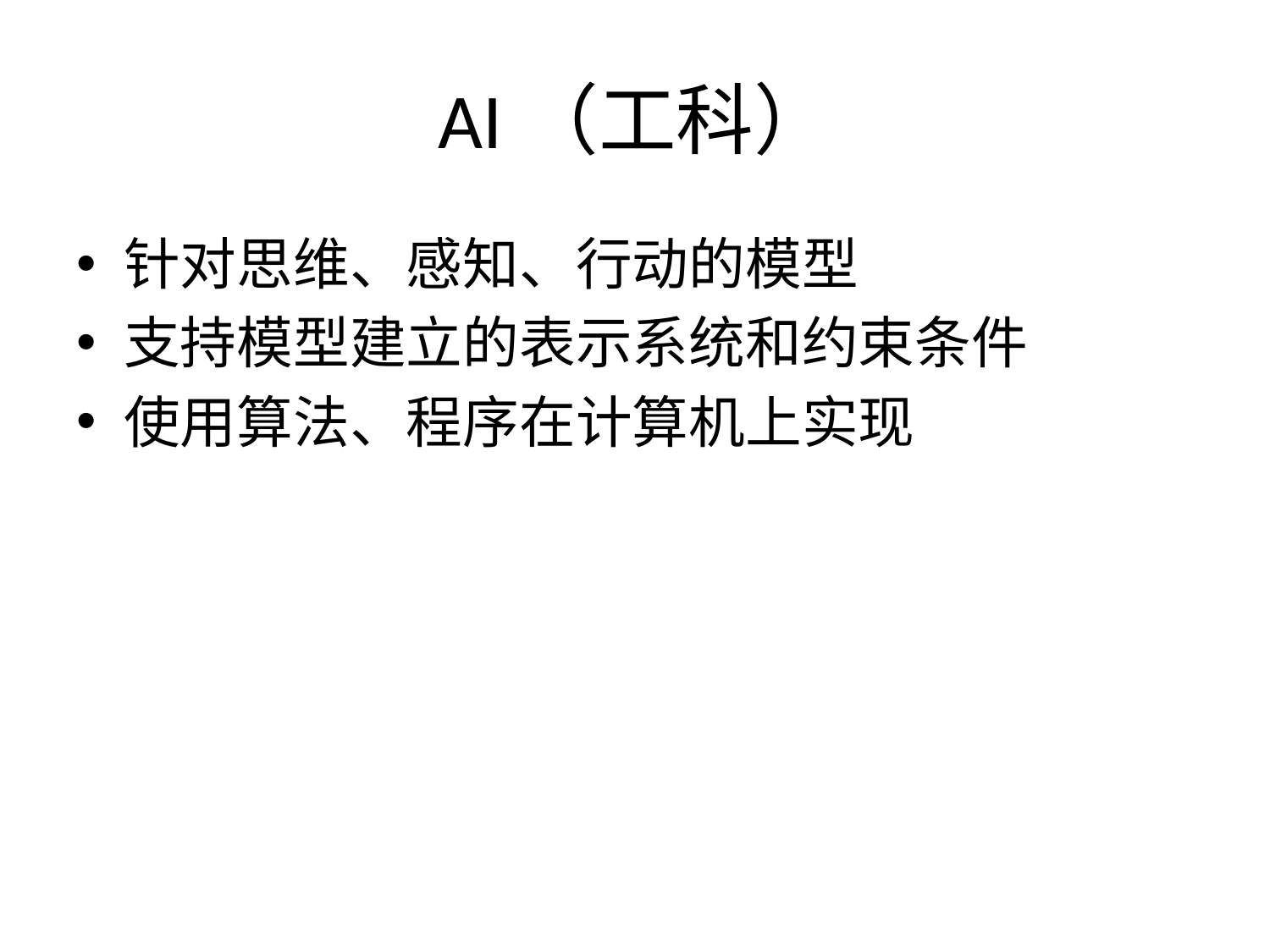

# AI（工科）
针对思维、感知、行动的模型
支持模型建立的表示系统和约束条件
使用算法、程序在计算机上实现